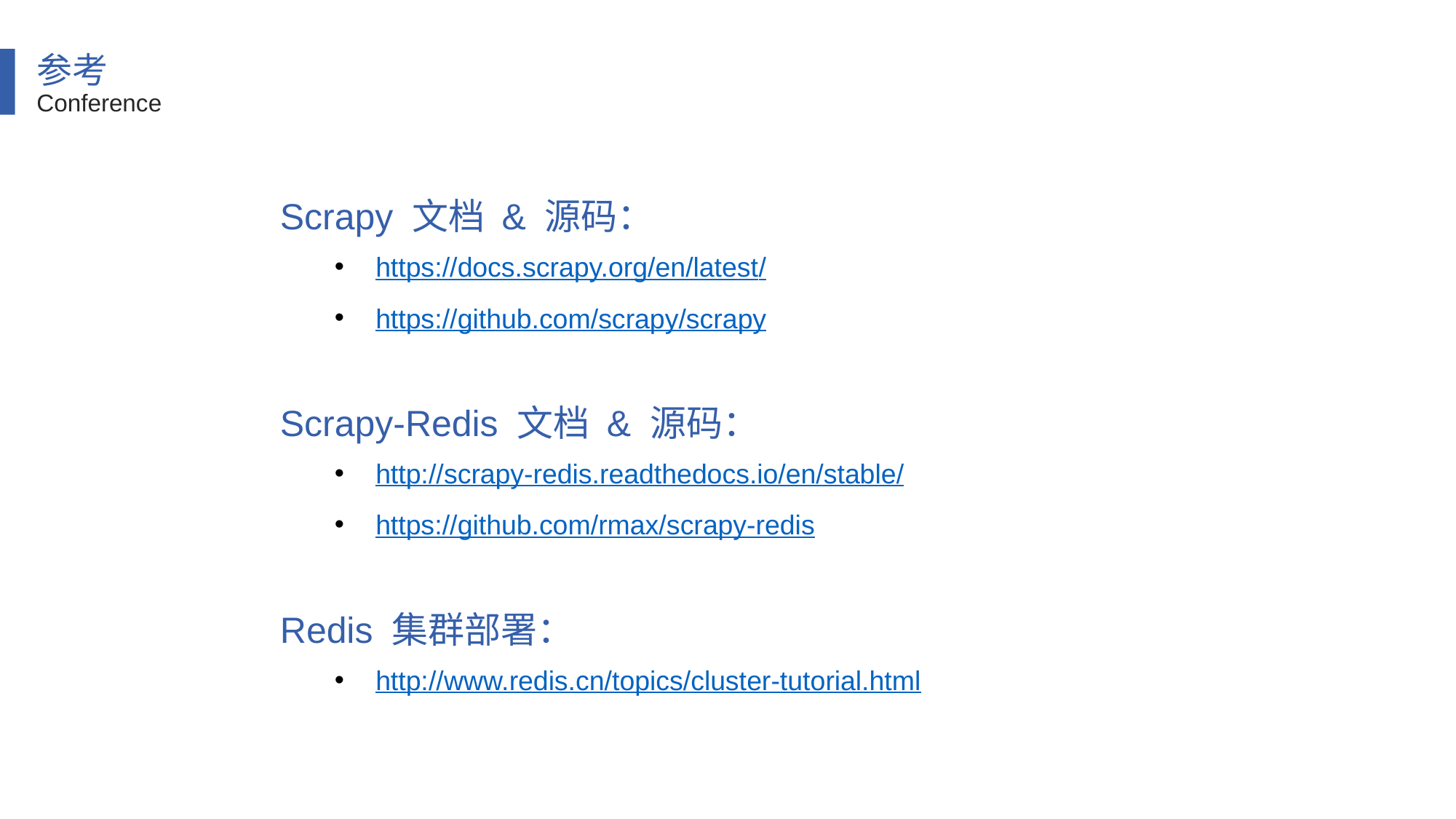

参考
Conference
Scrapy 文档 & 源码：
https://docs.scrapy.org/en/latest/
https://github.com/scrapy/scrapy

Scrapy-Redis 文档 & 源码：
http://scrapy-redis.readthedocs.io/en/stable/
https://github.com/rmax/scrapy-redis

Redis 集群部署：
http://www.redis.cn/topics/cluster-tutorial.html